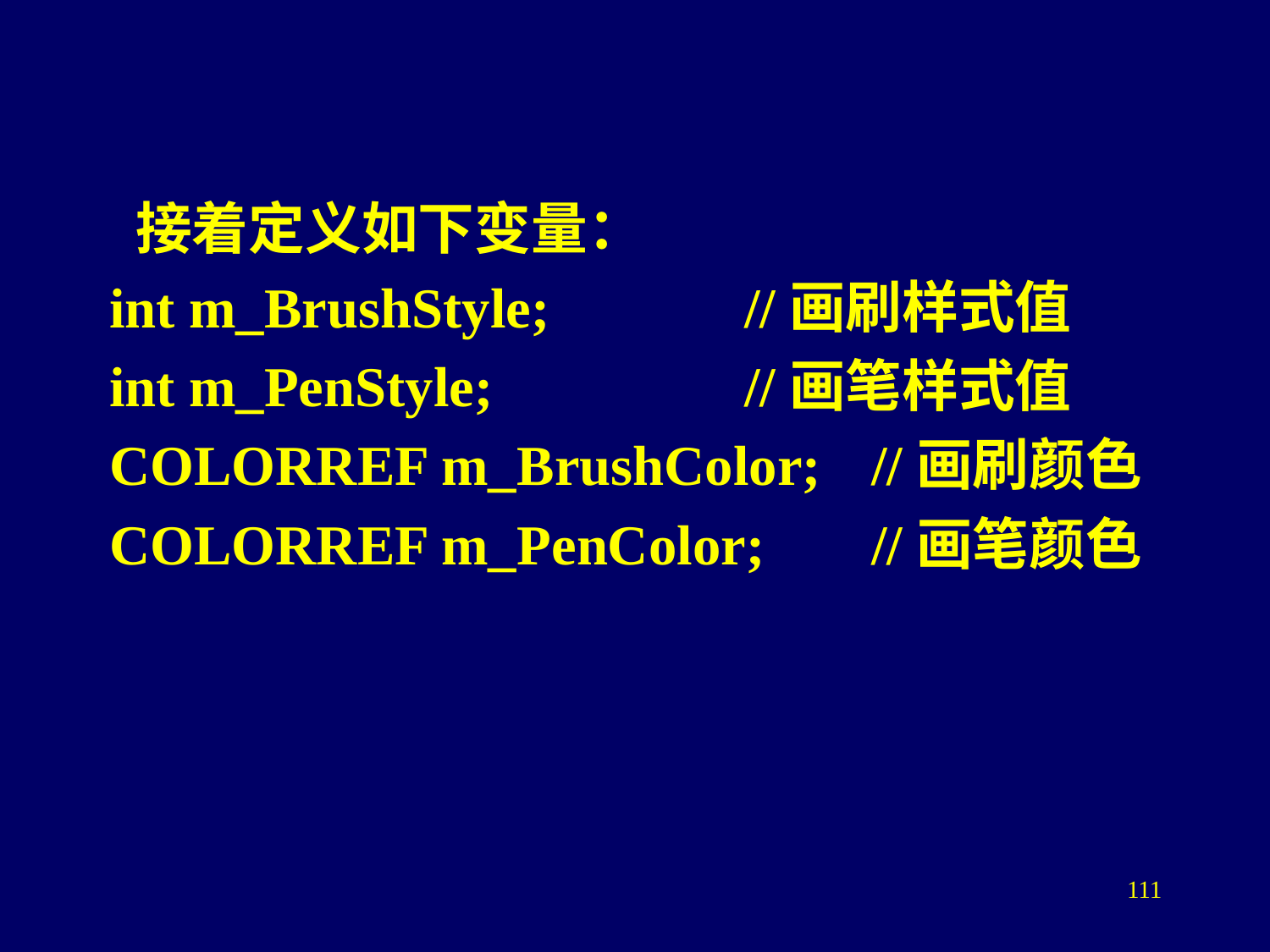

接着定义如下变量：
int m_BrushStyle;		//画刷样式值
int m_PenStyle;		//画笔样式值
COLORREF m_BrushColor;	//画刷颜色
COLORREF m_PenColor;	//画笔颜色
111